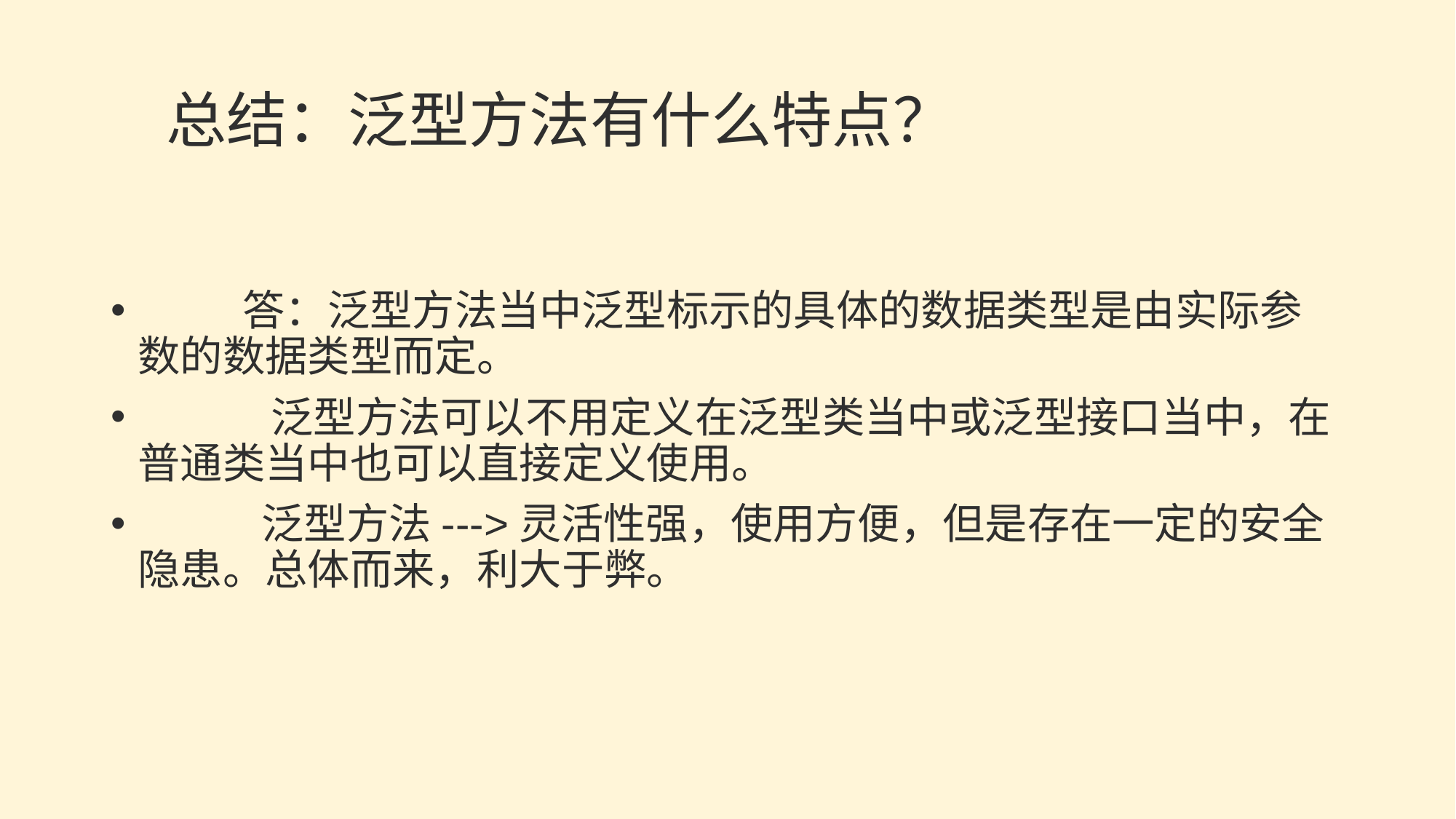

总结：泛型方法有什么特点？

          答：泛型方法当中泛型标示的具体的数据类型是由实际参数的数据类型而定。
             泛型方法可以不用定义在泛型类当中或泛型接口当中，在普通类当中也可以直接定义使用。
            泛型方法--->灵活性强，使用方便，但是存在一定的安全隐患。总体而来，利大于弊。